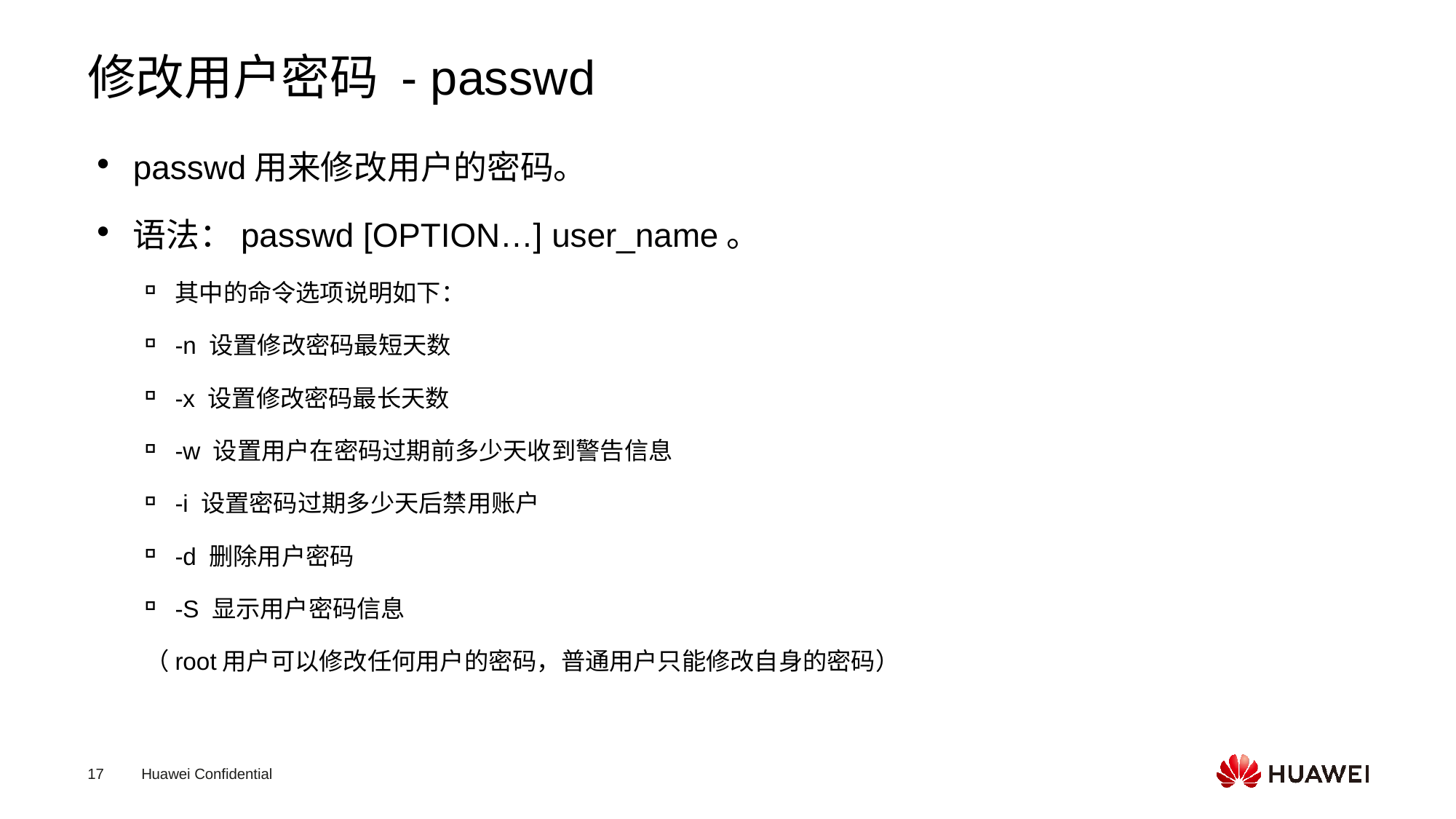

# 修改用户密码 - passwd
passwd用来修改用户的密码。
语法：passwd [OPTION…] user_name。
其中的命令选项说明如下：
-n 设置修改密码最短天数
-x 设置修改密码最长天数
-w 设置用户在密码过期前多少天收到警告信息
-i 设置密码过期多少天后禁用账户
-d 删除用户密码
-S 显示用户密码信息
（root用户可以修改任何用户的密码，普通用户只能修改自身的密码）